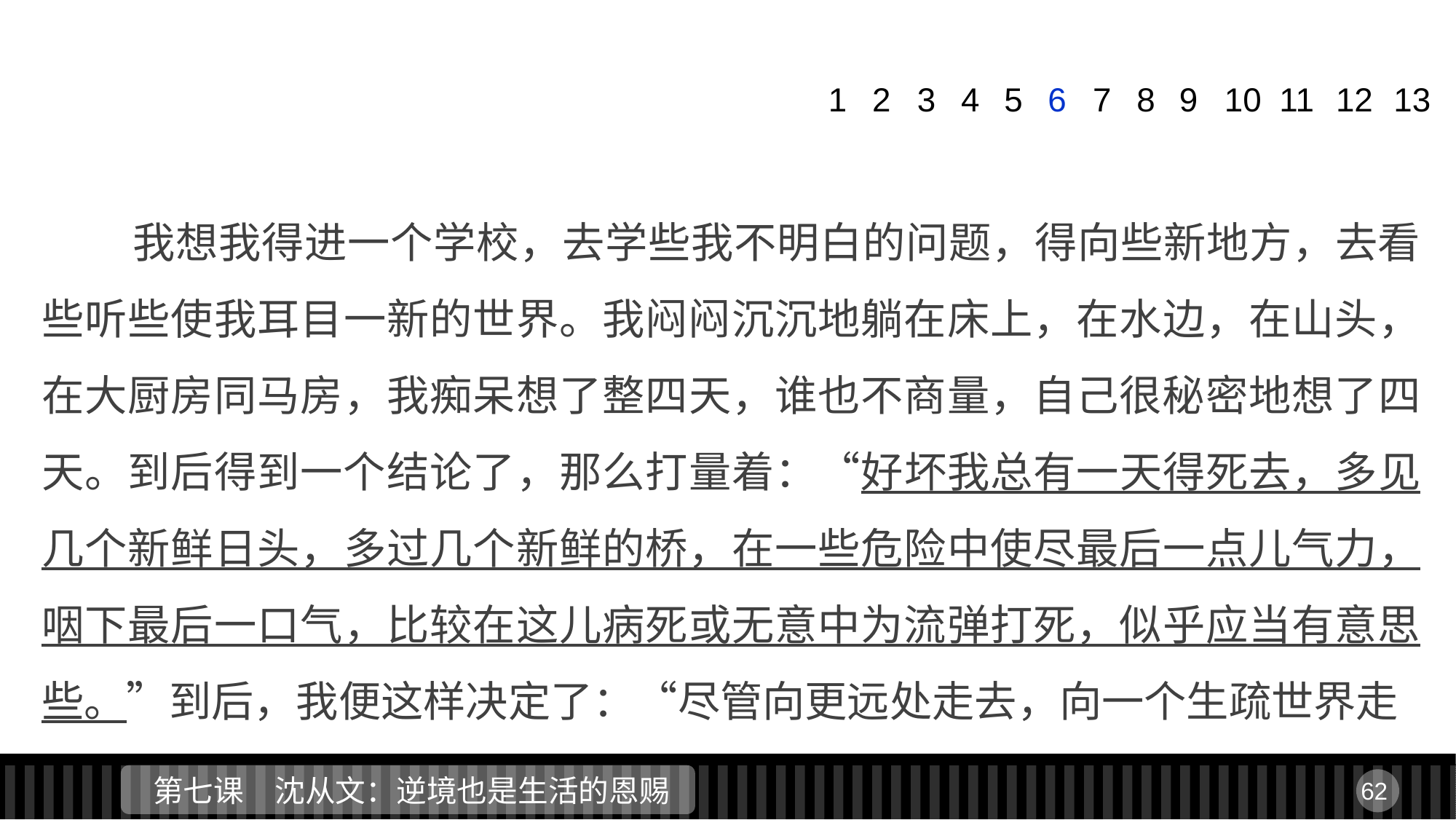

1
2
3
4
5
6
7
8
9
11
12
13
10
        我想我得进一个学校，去学些我不明白的问题，得向些新地方，去看些听些使我耳目一新的世界。我闷闷沉沉地躺在床上，在水边，在山头，在大厨房同马房，我痴呆想了整四天，谁也不商量，自己很秘密地想了四天。到后得到一个结论了，那么打量着：“好坏我总有一天得死去，多见几个新鲜日头，多过几个新鲜的桥，在一些危险中使尽最后一点儿气力，咽下最后一口气，比较在这儿病死或无意中为流弹打死，似乎应当有意思些。”到后，我便这样决定了：“尽管向更远处走去，向一个生疏世界走